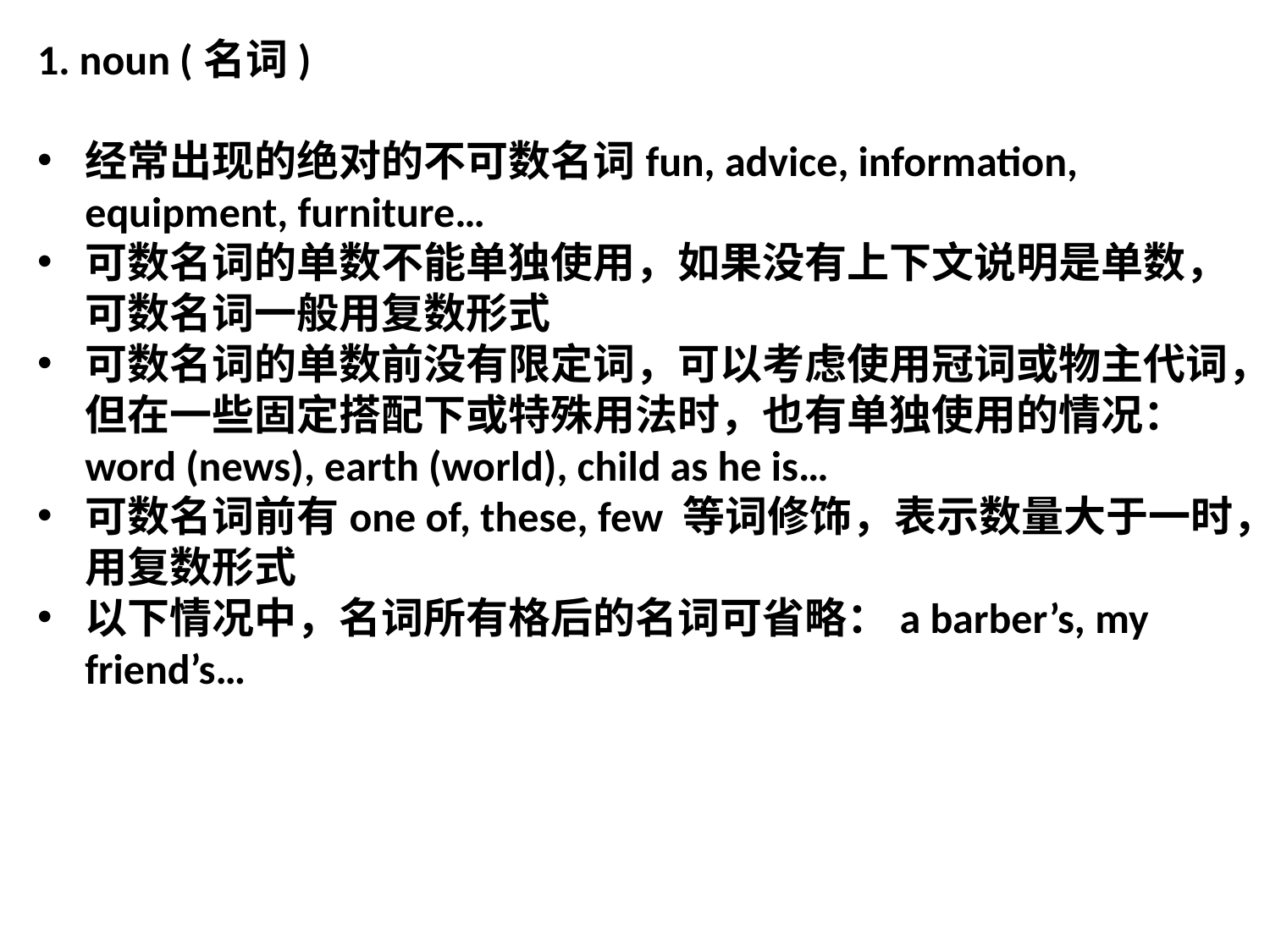

1. noun (名词)

经常出现的绝对的不可数名词fun, advice, information, equipment, furniture…
可数名词的单数不能单独使用，如果没有上下文说明是单数，可数名词一般用复数形式
可数名词的单数前没有限定词，可以考虑使用冠词或物主代词，但在一些固定搭配下或特殊用法时，也有单独使用的情况：word (news), earth (world), child as he is…
可数名词前有one of, these, few 等词修饰，表示数量大于一时，用复数形式
以下情况中，名词所有格后的名词可省略：a barber’s, my friend’s…